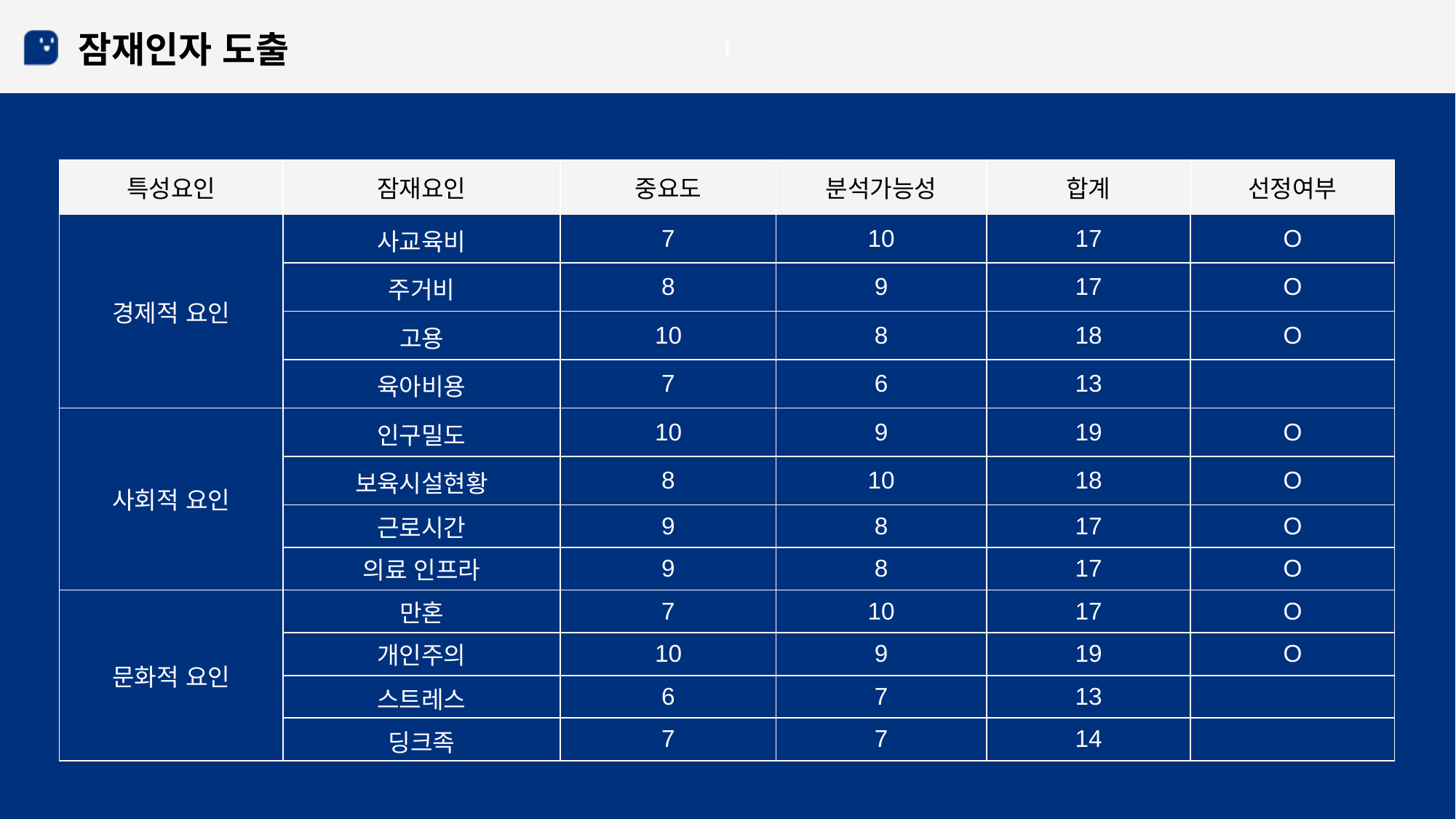

잠재인자 도출
| 특성요인 | 잠재요인 | 중요도 | 분석가능성 | 합계 | 선정여부 |
| --- | --- | --- | --- | --- | --- |
| 경제적 요인 | 사교육비 | 7 | 10 | 17 | O |
|  | 주거비 | 8 | 9 | 17 | O |
|  | 고용 | 10 | 8 | 18 | O |
|  | 육아비용 | 7 | 6 | 13 |  |
| 사회적 요인 | 인구밀도 | 10 | 9 | 19 | O |
|  | 보육시설현황 | 8 | 10 | 18 | O |
|  | 근로시간 | 9 | 8 | 17 | O |
|  | 의료 인프라 | 9 | 8 | 17 | O |
| 문화적 요인 | 만혼 | 7 | 10 | 17 | O |
|  | 개인주의 | 10 | 9 | 19 | O |
|  | 스트레스 | 6 | 7 | 13 |  |
|  | 딩크족 | 7 | 7 | 14 |  |